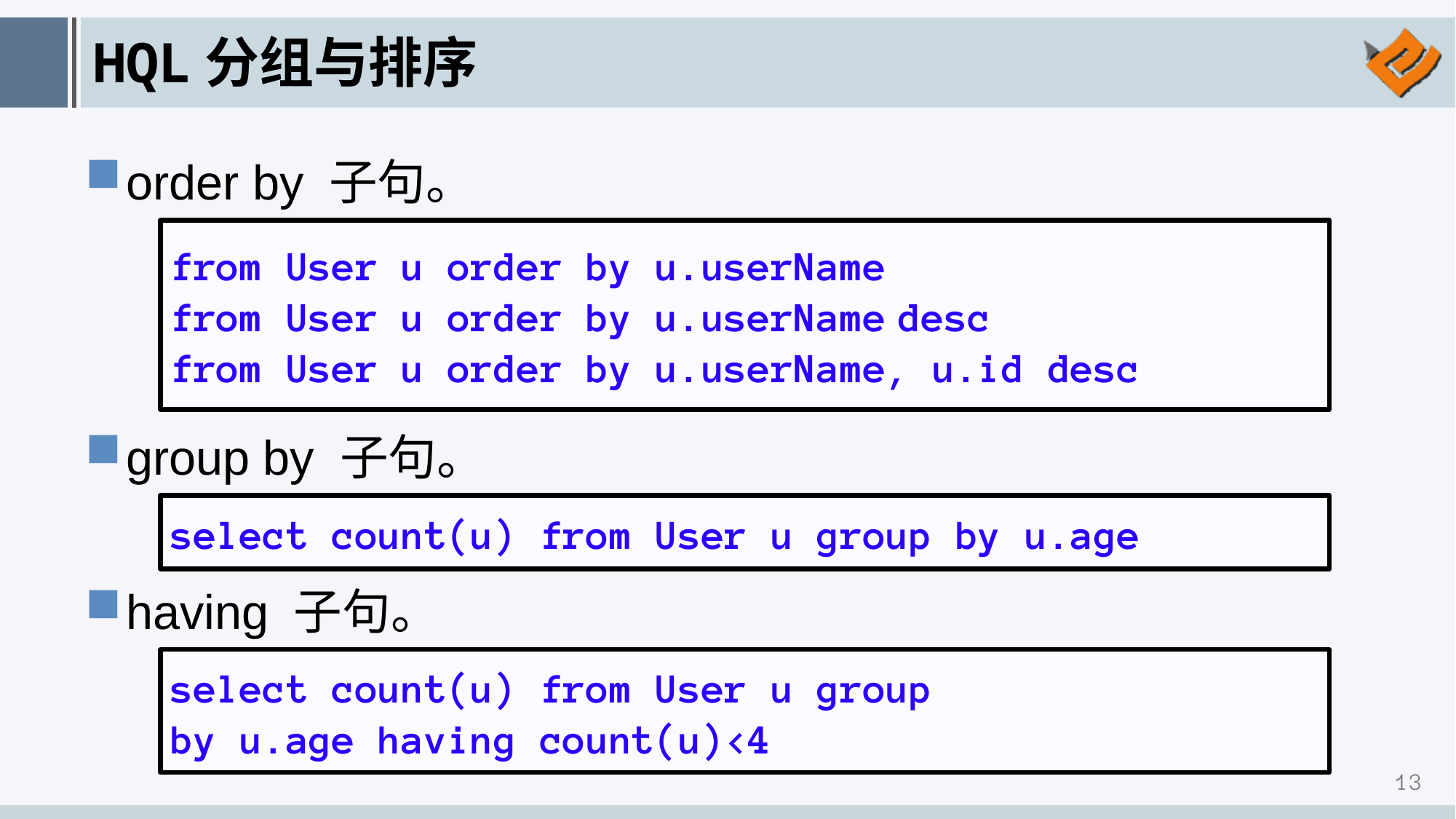

# HQL分组与排序
order by 子句。
from User u order by u.userName
from User u order by u.userName desc
from User u order by u.userName, u.id desc
group by 子句。
select count(u) from User u group by u.age
having 子句。
select count(u) from User u group
by u.age having count(u)<4